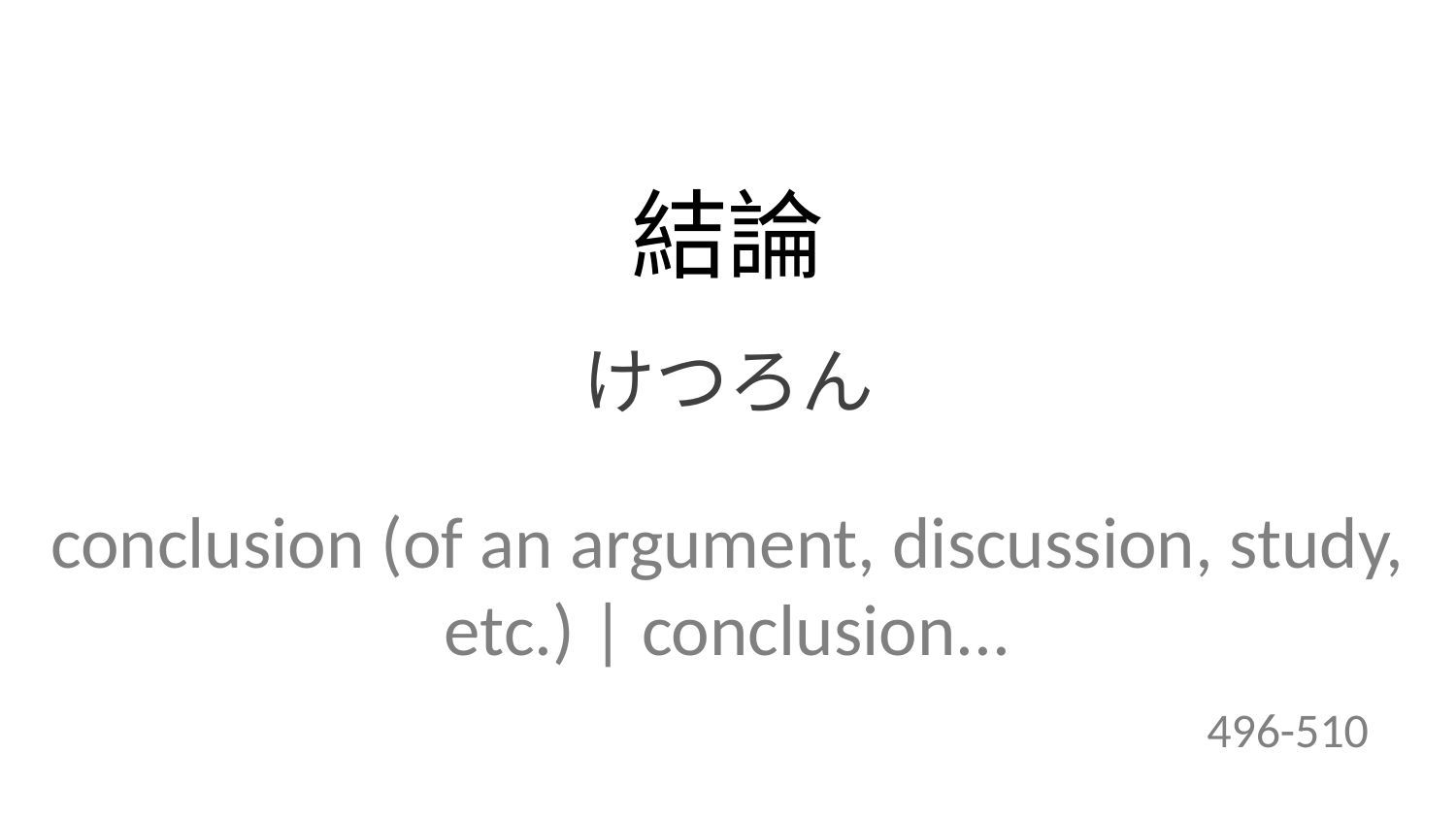

結論

けつろん
conclusion (of an argument, discussion, study, etc.) | conclusion...
496-510